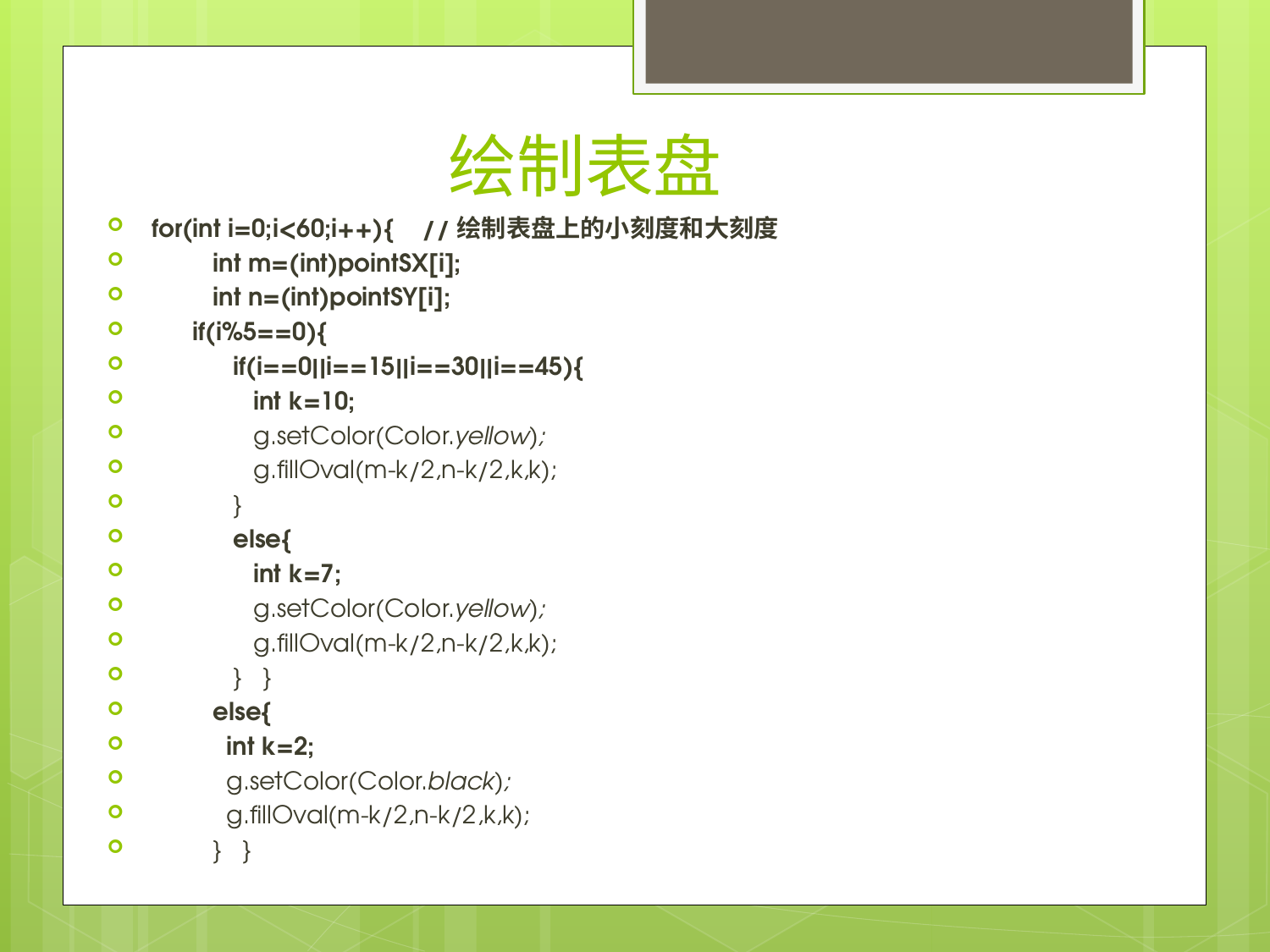

# 绘制表盘
 for(int i=0;i<60;i++){    //绘制表盘上的小刻度和大刻度
          int m=(int)pointSX[i];
          int n=(int)pointSY[i];
       if(i%5==0){
             if(i==0||i==15||i==30||i==45){
                int k=10;
                g.setColor(Color.yellow);
                g.fillOval(m-k/2,n-k/2,k,k);
             }
             else{
                int k=7;
                g.setColor(Color.yellow);
                g.fillOval(m-k/2,n-k/2,k,k);
             }   }
          else{
            int k=2;
            g.setColor(Color.black);
            g.fillOval(m-k/2,n-k/2,k,k);
          }   }